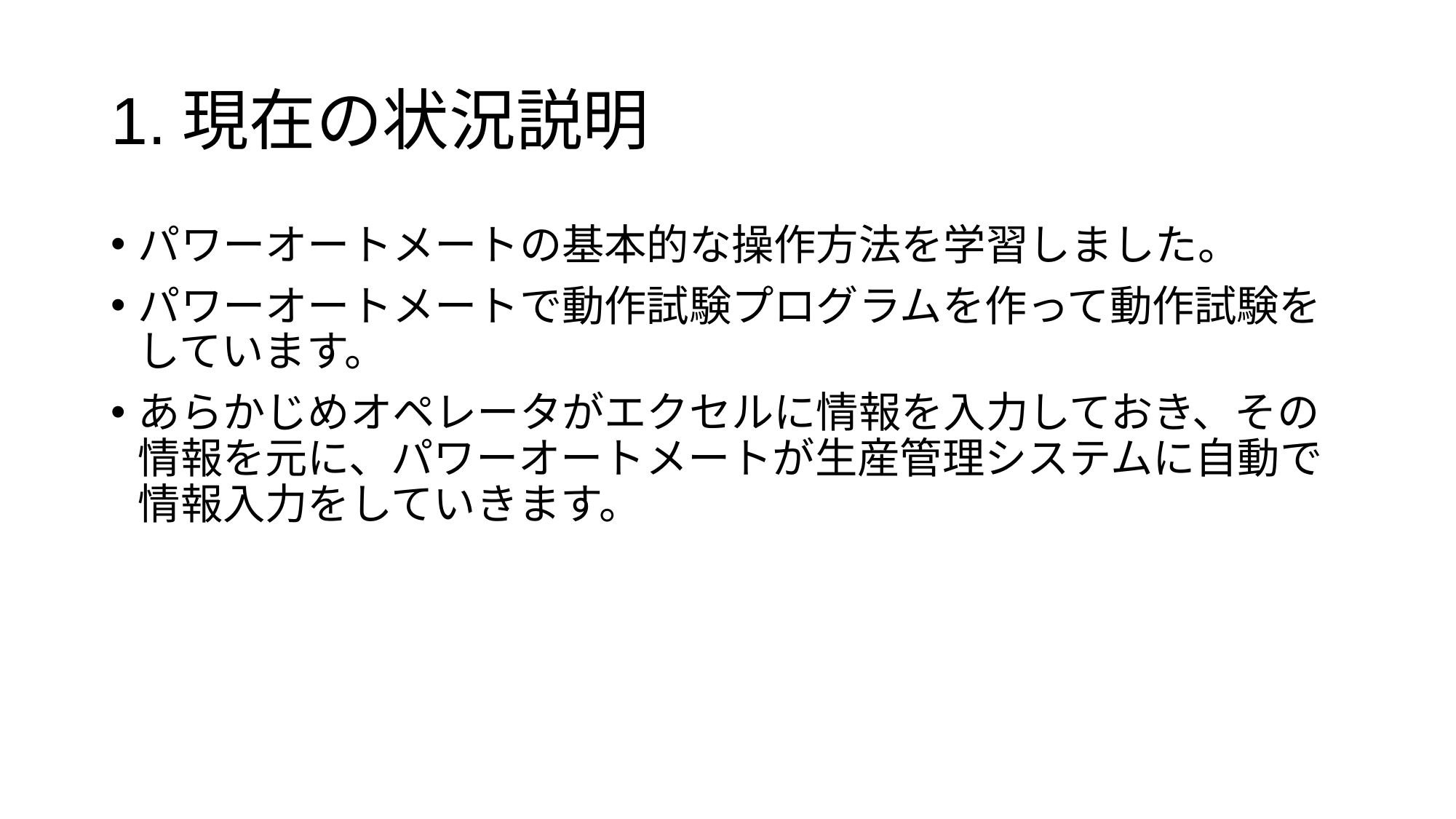

# 1.現在の状況説明
パワーオートメートの基本的な操作方法を学習しました。
パワーオートメートで動作試験プログラムを作って動作試験をしています。
あらかじめオペレータがエクセルに情報を入力しておき、その情報を元に、パワーオートメートが生産管理システムに自動で情報入力をしていきます。